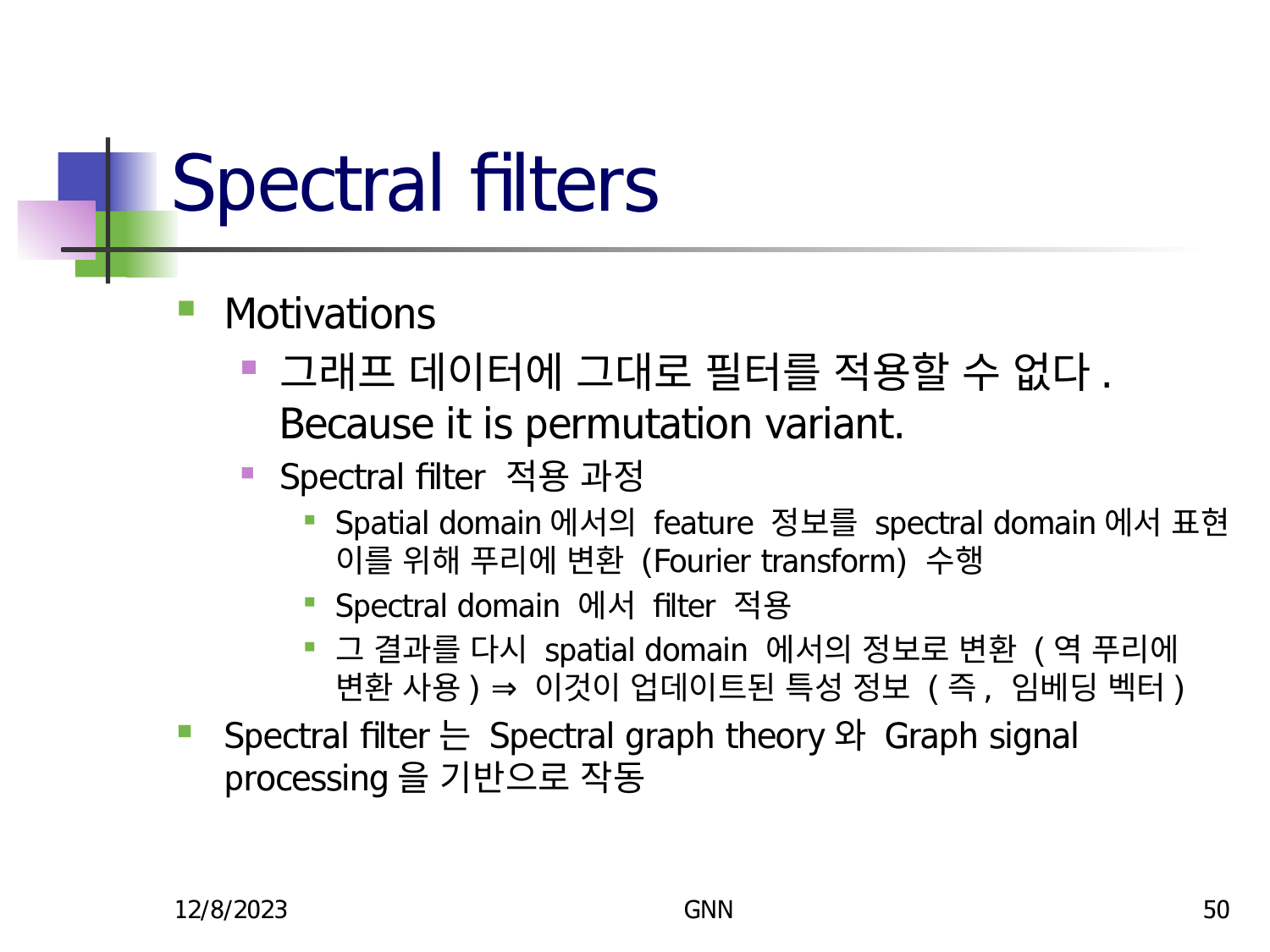

# Spectral filters
Motivations
그래프 데이터에 그대로 필터를 적용할 수 없다. Because it is permutation variant.
Spectral filter 적용 과정
Spatial domain에서의 feature 정보를 spectral domain에서 표현 이를 위해 푸리에 변환 (Fourier transform) 수행
Spectral domain 에서 filter 적용
그 결과를 다시 spatial domain 에서의 정보로 변환 (역 푸리에 변환 사용) ⇒ 이것이 업데이트된 특성 정보 (즉, 임베딩 벡터)
Spectral filter는 Spectral graph theory와 Graph signal processing을 기반으로 작동
12/8/2023
GNN
50